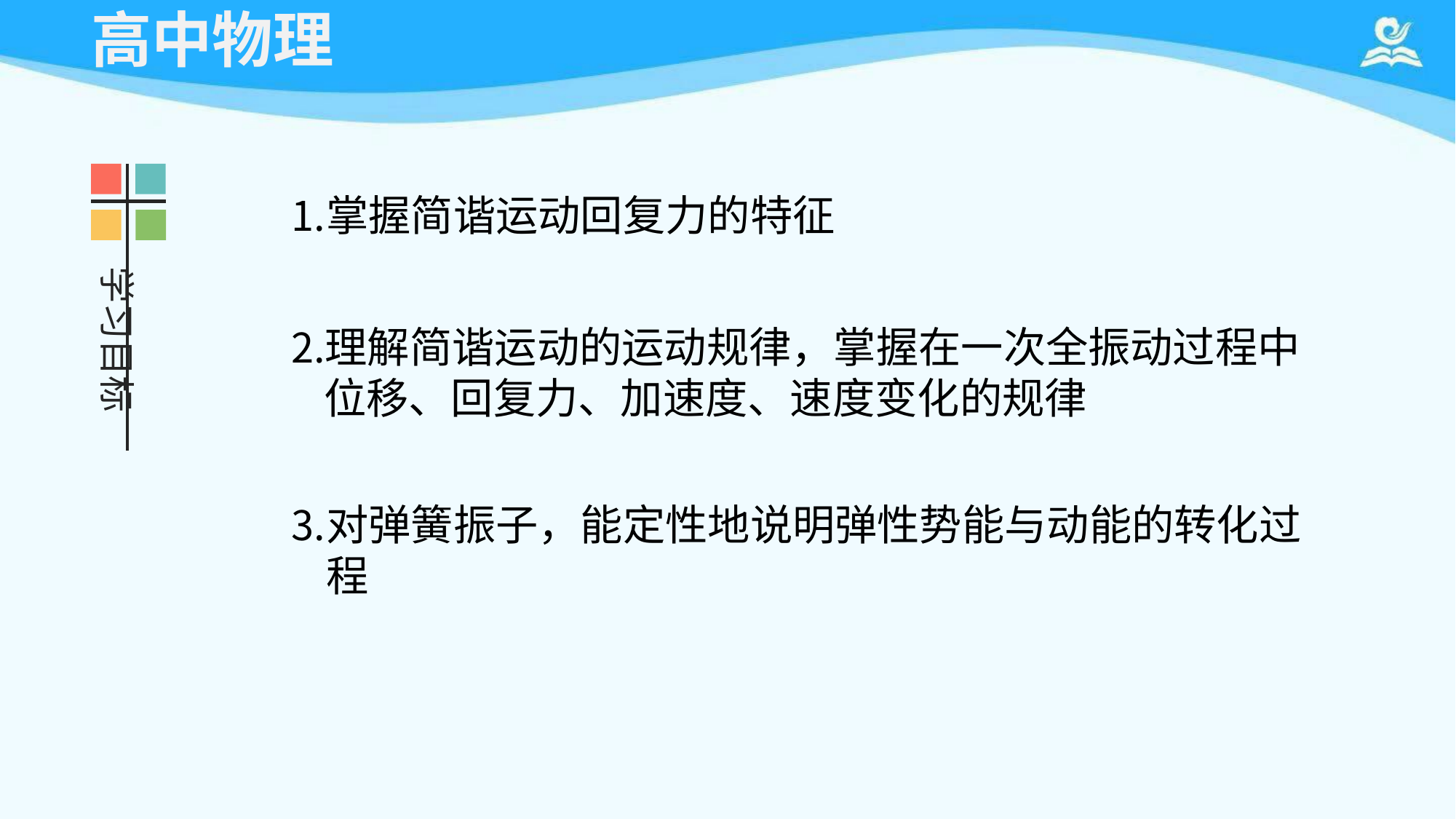

# 高中物理

掌握简谐运动回复力的特征

理解简谐运动的运动规律，掌握在一次全振动过程中 位移、回复力、加速度、速度变化的规律

对弹簧振子，能定性地说明弹性势能与动能的转化过程

学习目标